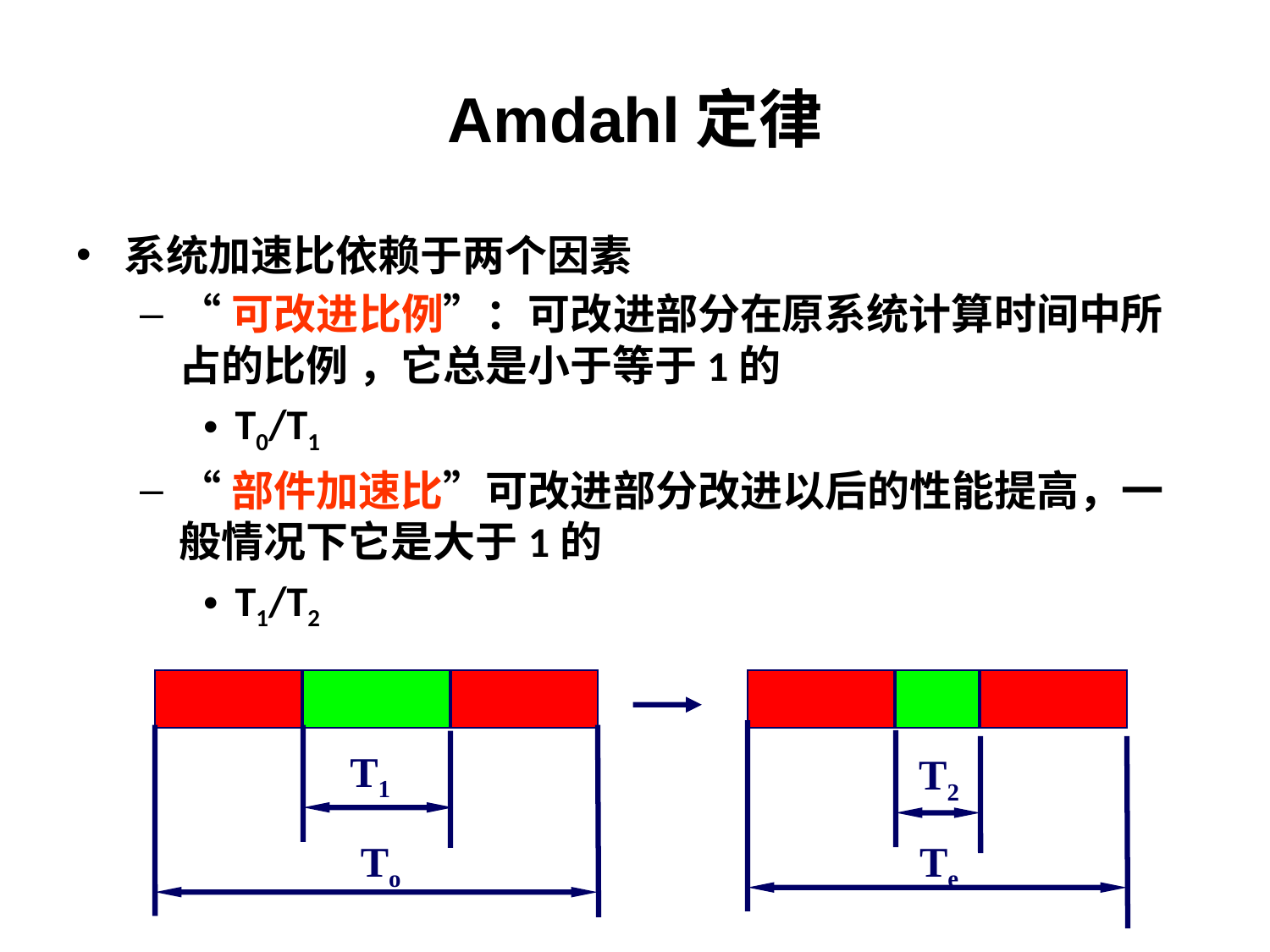

Amdahl定律
系统加速比依赖于两个因素
“可改进比例”：可改进部分在原系统计算时间中所占的比例 ，它总是小于等于1的
T0/T1
“部件加速比”可改进部分改进以后的性能提高，一般情况下它是大于1的
T1/T2

T1

T2

To
Te